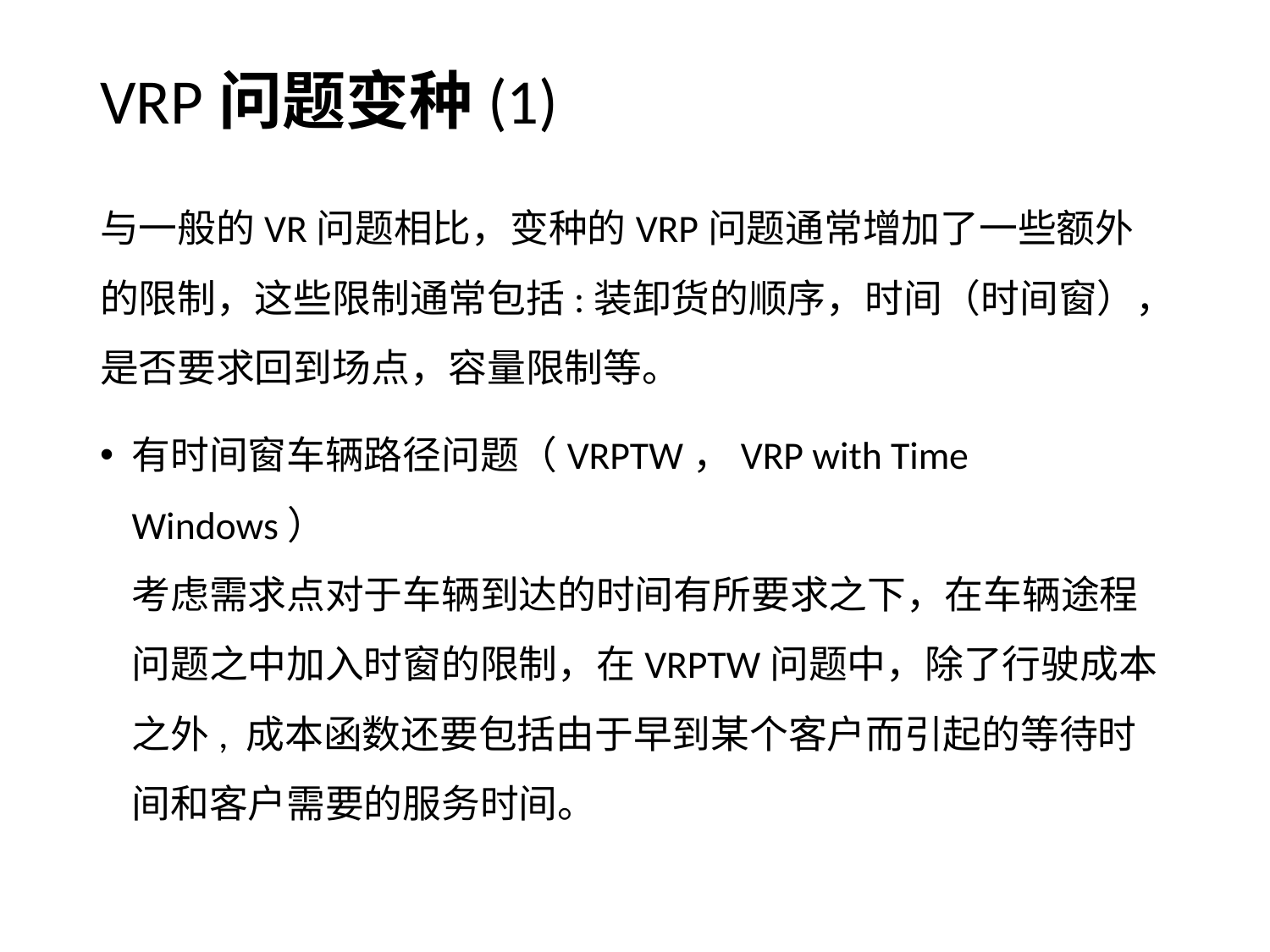

# VRP问题变种(1)
与一般的VR问题相比，变种的VRP问题通常增加了一些额外的限制，这些限制通常包括:装卸货的顺序，时间（时间窗），是否要求回到场点，容量限制等。
有时间窗车辆路径问题（VRPTW，VRP with Time Windows）
考虑需求点对于车辆到达的时间有所要求之下，在车辆途程问题之中加入时窗的限制，在VRPTW问题中，除了行驶成本之外, 成本函数还要包括由于早到某个客户而引起的等待时间和客户需要的服务时间。